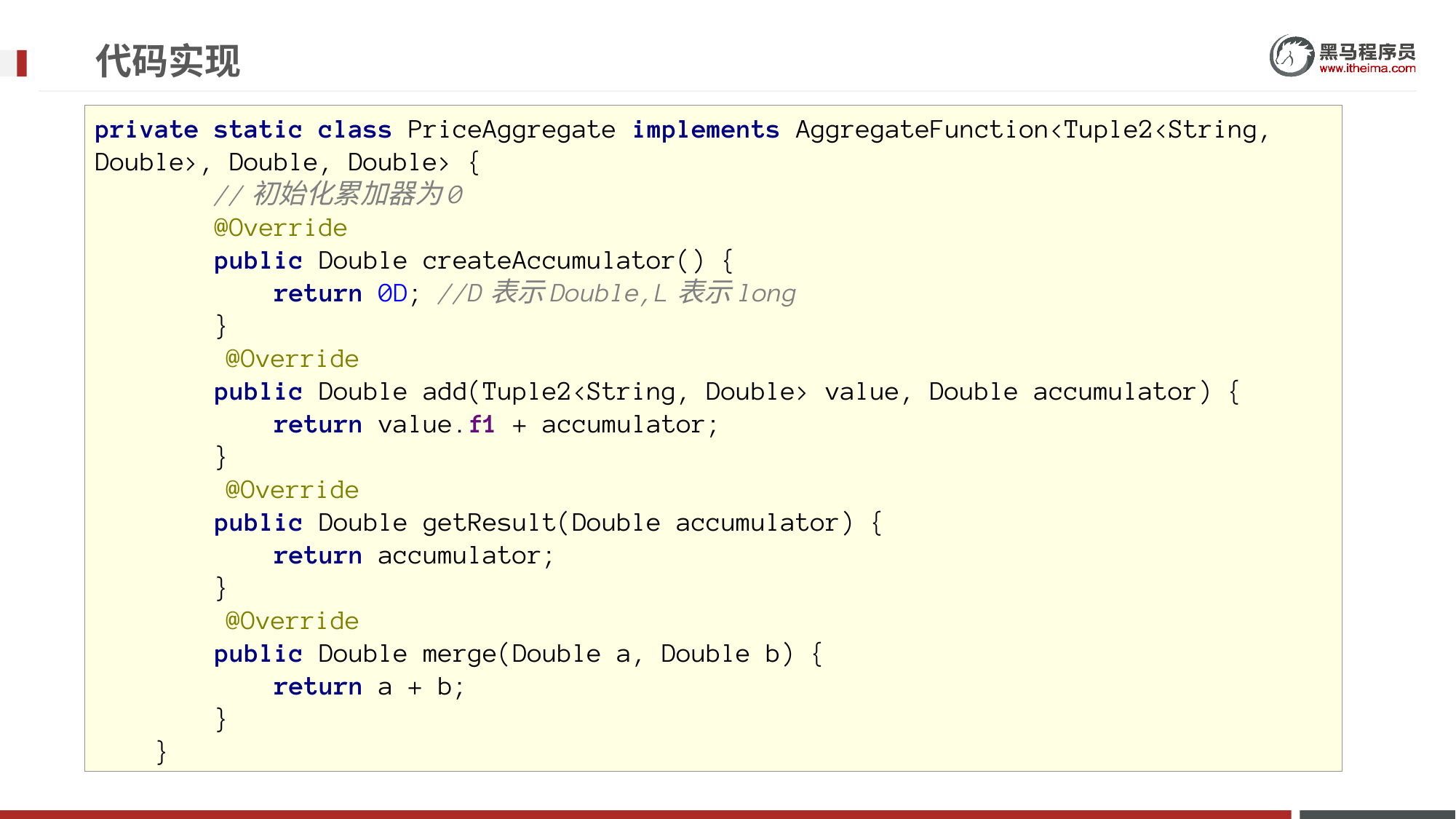

# 代码实现
private static class PriceAggregate implements AggregateFunction<Tuple2<String, Double>, Double, Double> {
        //初始化累加器为0
        @Override
        public Double createAccumulator() {
            return 0D; //D表示Double,L表示long
        }
        @Override
        public Double add(Tuple2<String, Double> value, Double accumulator) {
            return value.f1 + accumulator;
        }
        @Override
        public Double getResult(Double accumulator) {
            return accumulator;
        }
        @Override
        public Double merge(Double a, Double b) {
            return a + b;
        }
    }